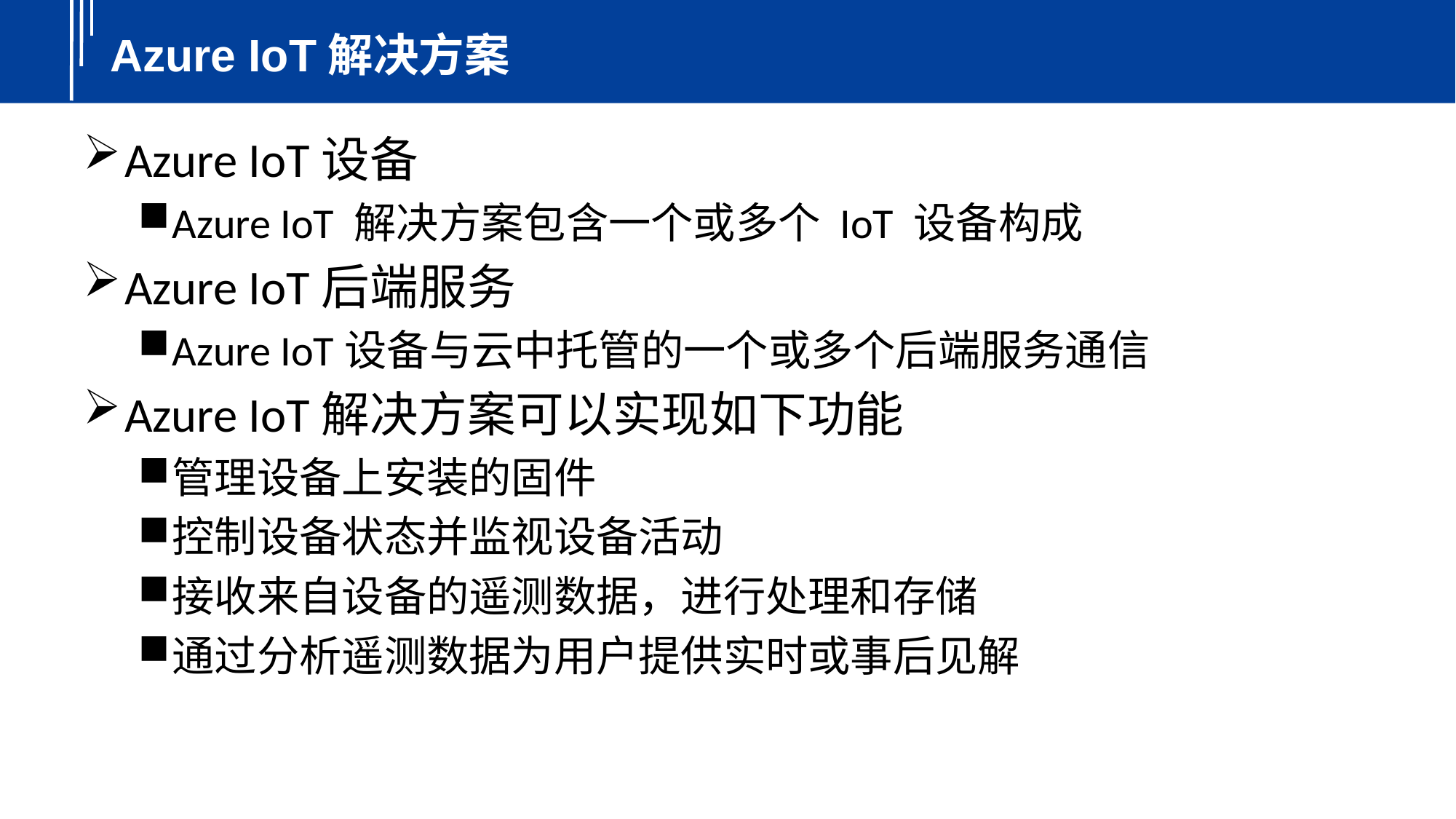

# Azure IoT解决方案
Azure IoT设备
Azure IoT 解决方案包含一个或多个 IoT 设备构成
Azure IoT后端服务
Azure IoT设备与云中托管的一个或多个后端服务通信
Azure IoT解决方案可以实现如下功能
管理设备上安装的固件
控制设备状态并监视设备活动
接收来自设备的遥测数据，进行处理和存储
通过分析遥测数据为用户提供实时或事后见解